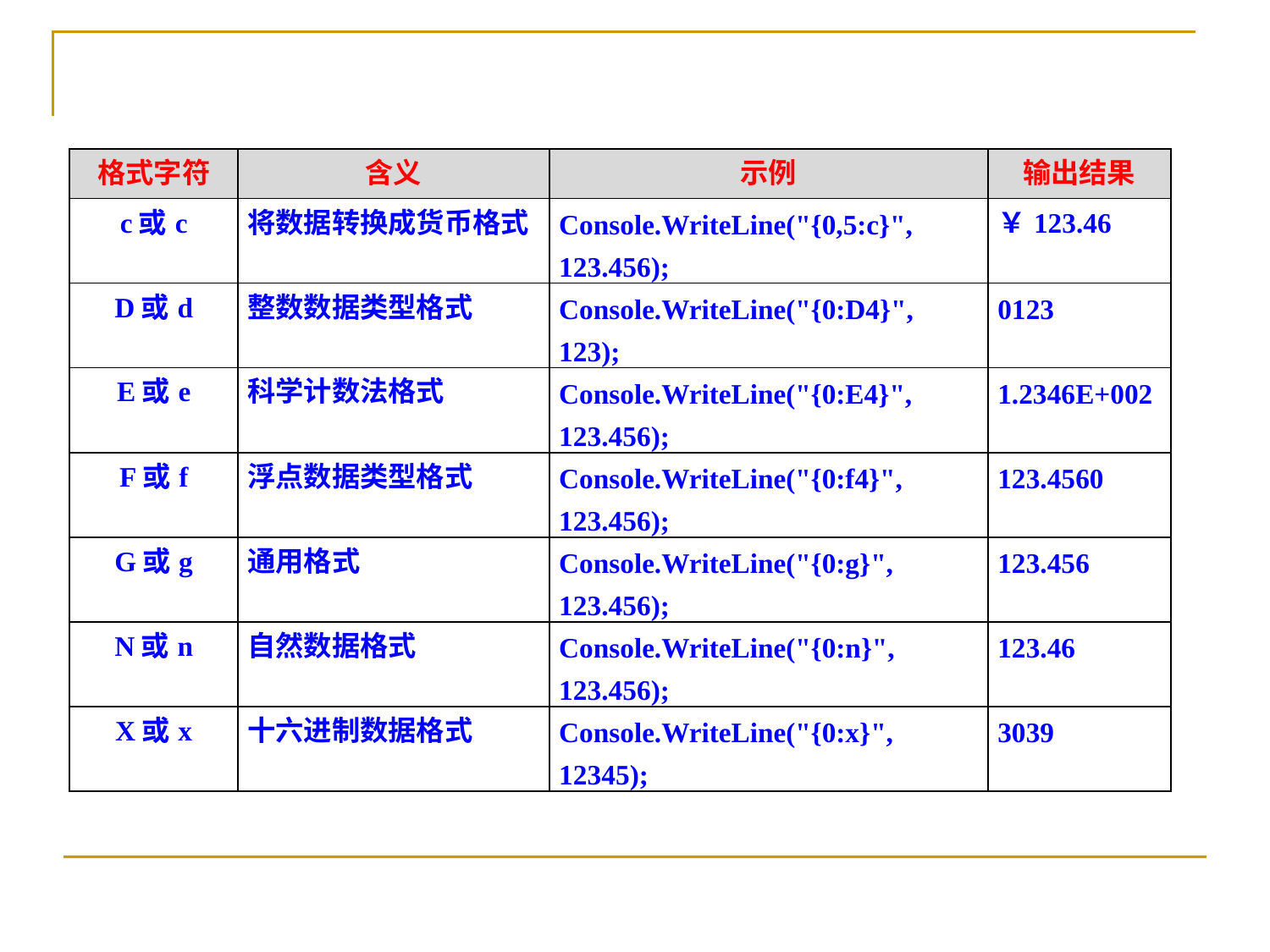

| 格式字符 | 含义 | 示例 | 输出结果 |
| --- | --- | --- | --- |
| c或c | 将数据转换成货币格式 | Console.WriteLine("{0,5:c}", 123.456); | ￥123.46 |
| D或d | 整数数据类型格式 | Console.WriteLine("{0:D4}", 123); | 0123 |
| E或e | 科学计数法格式 | Console.WriteLine("{0:E4}", 123.456); | 1.2346E+002 |
| F或f | 浮点数据类型格式 | Console.WriteLine("{0:f4}", 123.456); | 123.4560 |
| G或g | 通用格式 | Console.WriteLine("{0:g}", 123.456); | 123.456 |
| N或n | 自然数据格式 | Console.WriteLine("{0:n}", 123.456); | 123.46 |
| X或x | 十六进制数据格式 | Console.WriteLine("{0:x}", 12345); | 3039 |